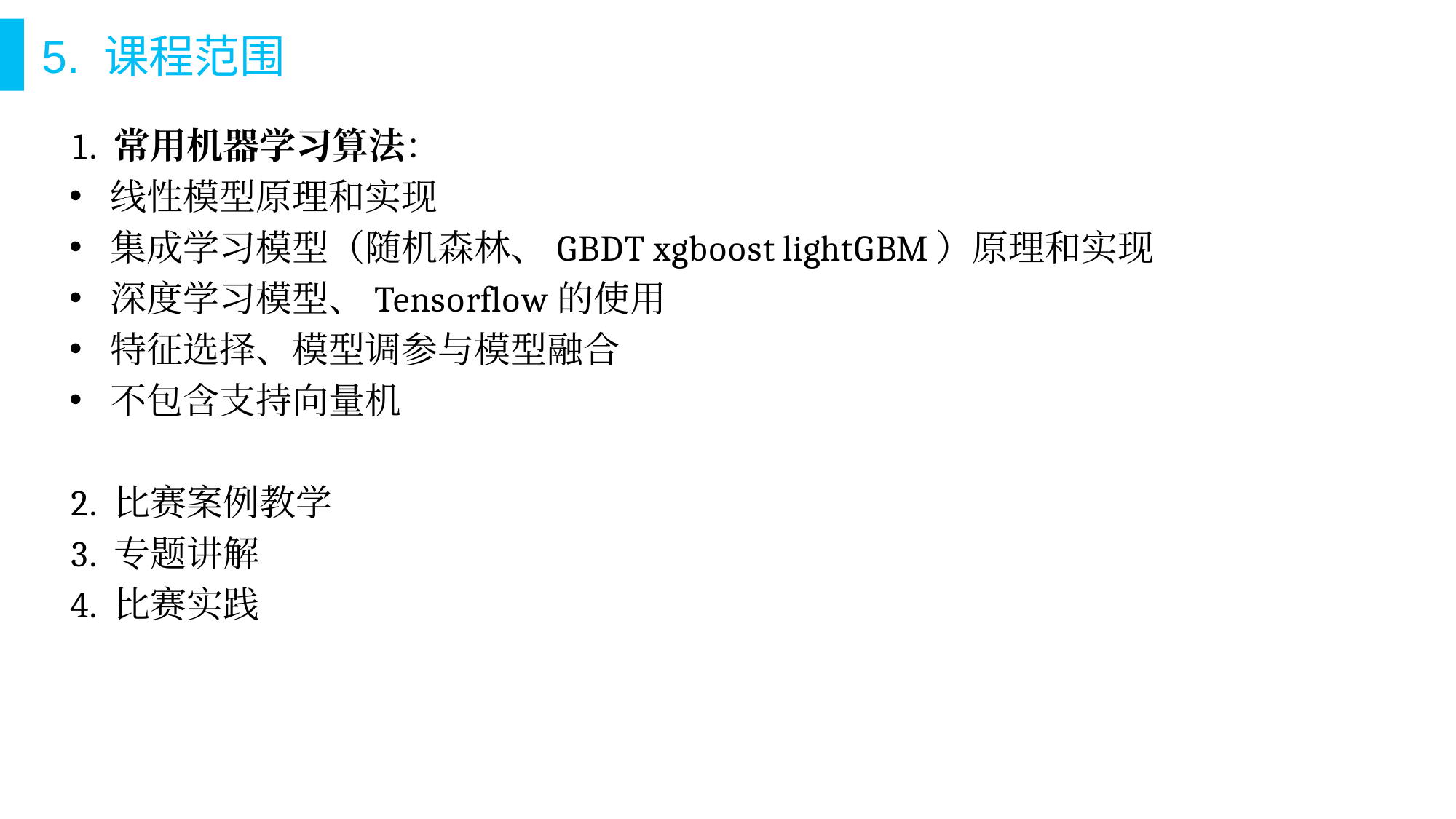

# 5. 课程范围
1. 常用机器学习算法：
线性模型原理和实现
集成学习模型（随机森林、GBDT xgboost lightGBM）原理和实现
深度学习模型、Tensorflow的使用
特征选择、模型调参与模型融合
不包含支持向量机

2. 比赛案例教学
3. 专题讲解
4. 比赛实践